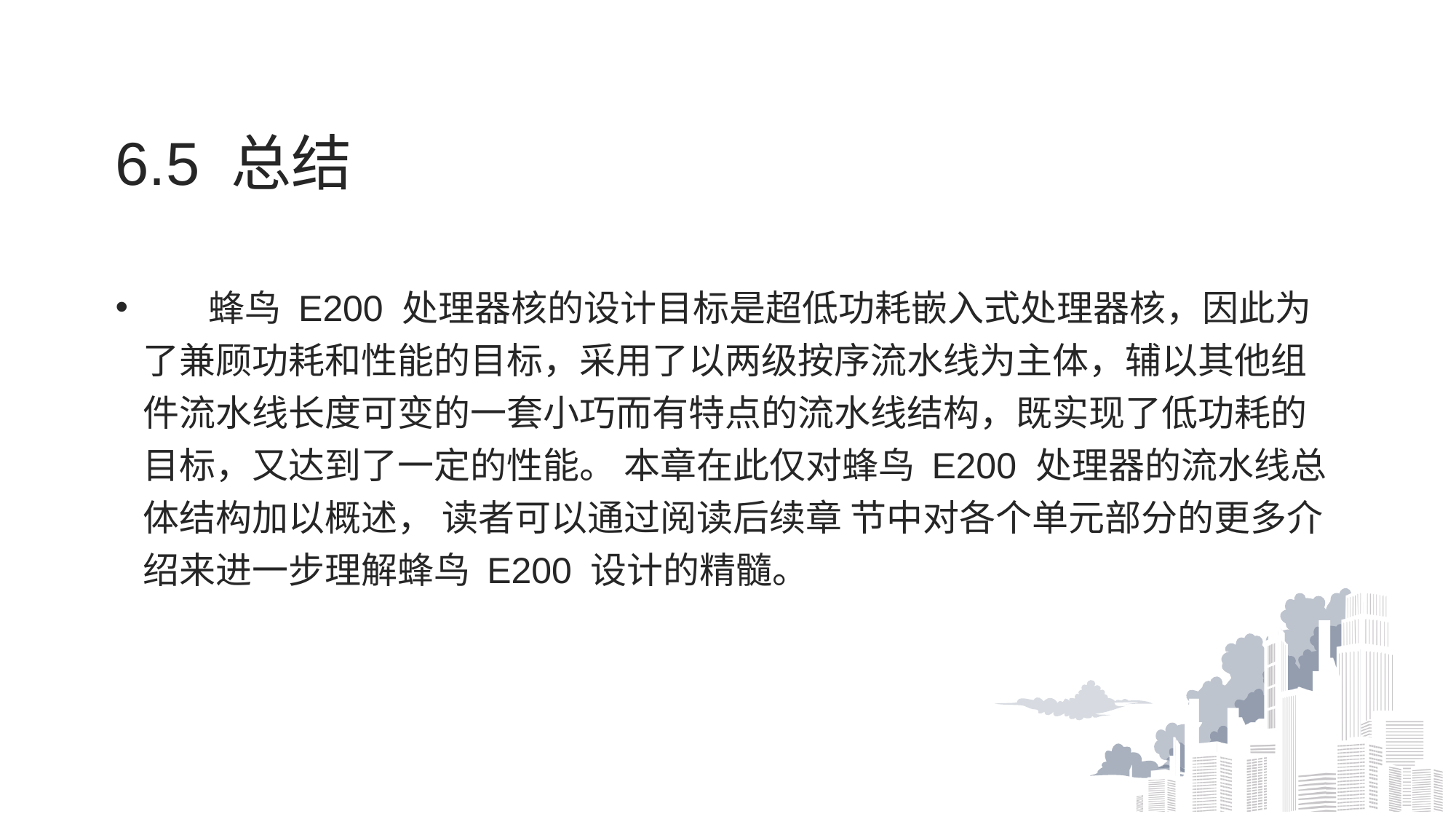

# 6.5 总结

       蜂鸟 E200 处理器核的设计目标是超低功耗嵌入式处理器核，因此为了兼顾功耗和性能的目标，采用了以两级按序流水线为主体，辅以其他组件流水线长度可变的一套小巧而有特点的流水线结构，既实现了低功耗的目标，又达到了一定的性能。 本章在此仅对蜂鸟 E200 处理器的流水线总体结构加以概述， 读者可以通过阅读后续章 节中对各个单元部分的更多介绍来进一步理解蜂鸟 E200 设计的精髓。